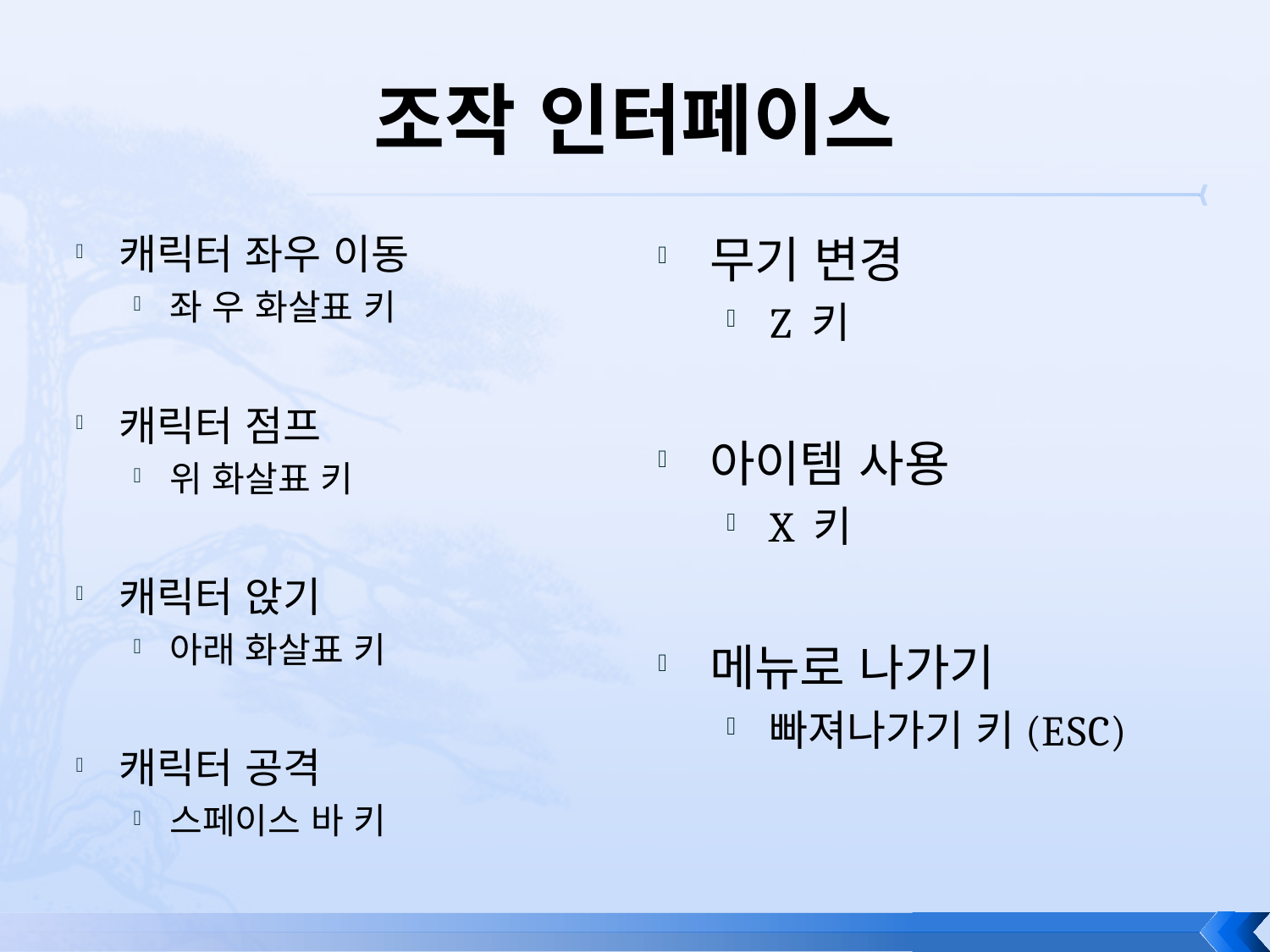

# 조작 인터페이스
캐릭터 좌우 이동
좌 우 화살표 키

캐릭터 점프
위 화살표 키

캐릭터 앉기
아래 화살표 키

캐릭터 공격
스페이스 바 키
무기 변경
Z 키

아이템 사용
X 키

메뉴로 나가기
빠져나가기 키(ESC)